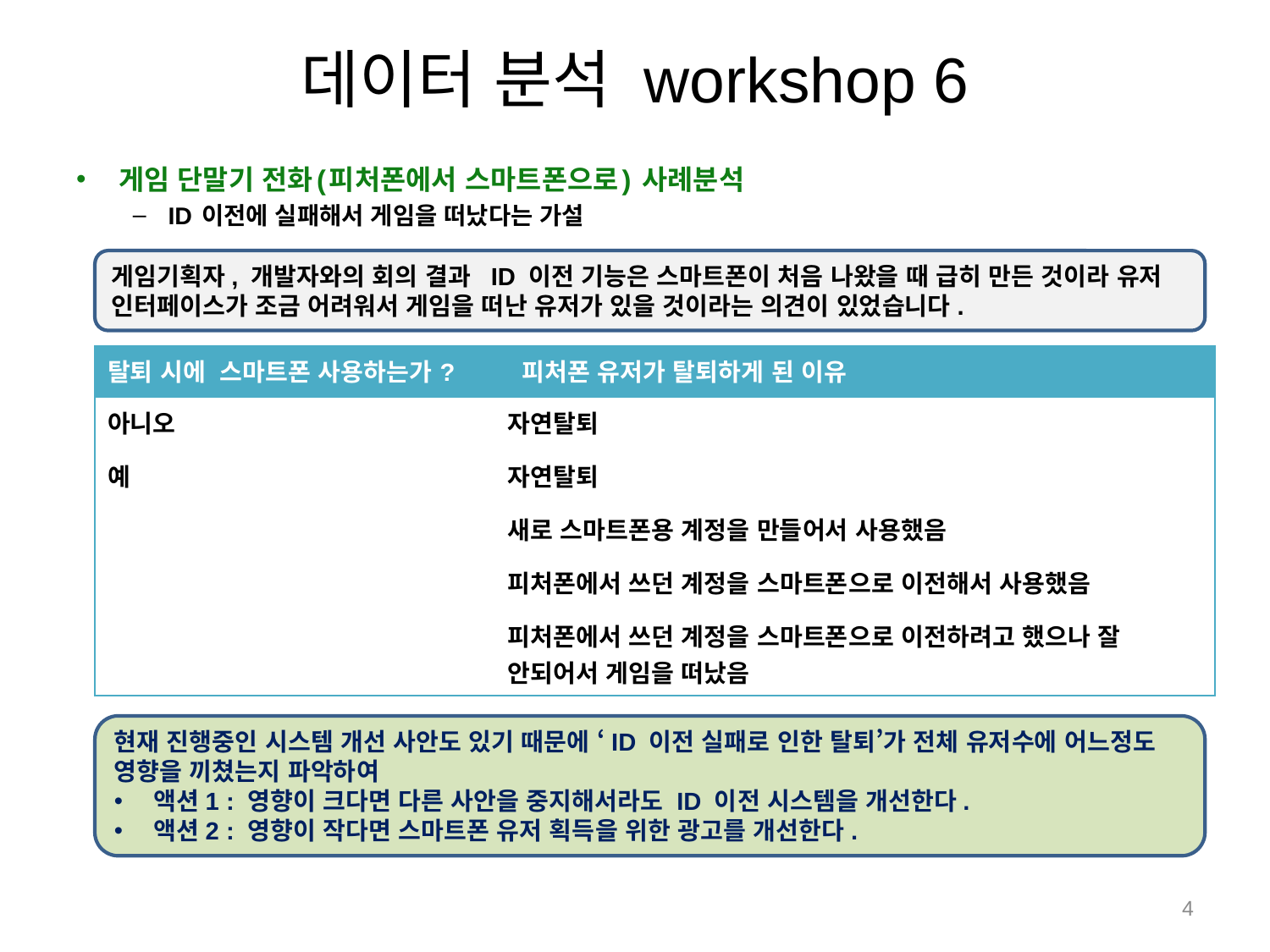

# 데이터 분석 workshop 6
게임 단말기 전화(피처폰에서 스마트폰으로) 사례분석
ID 이전에 실패해서 게임을 떠났다는 가설
게임기획자, 개발자와의 회의 결과  ID 이전 기능은 스마트폰이 처음 나왔을 때 급히 만든 것이라 유저 인터페이스가 조금 어려워서 게임을 떠난 유저가 있을 것이라는 의견이 있었습니다.
| 탈퇴 시에 스마트폰 사용하는가? | 피처폰 유저가 탈퇴하게 된 이유 |
| --- | --- |
| 아니오 | 자연탈퇴 |
| 예 | 자연탈퇴 |
|  | 새로 스마트폰용 계정을 만들어서 사용했음 |
|  | 피처폰에서 쓰던 계정을 스마트폰으로 이전해서 사용했음 |
|  | 피처폰에서 쓰던 계정을 스마트폰으로 이전하려고 했으나 잘 안되어서 게임을 떠났음 |
현재 진행중인 시스템 개선 사안도 있기 때문에 ‘ID 이전 실패로 인한 탈퇴’가 전체 유저수에 어느정도 영향을 끼쳤는지 파악하여
액션1 : 영향이 크다면 다른 사안을 중지해서라도 ID 이전 시스템을 개선한다.
액션2 : 영향이 작다면 스마트폰 유저 획득을 위한 광고를 개선한다.
4